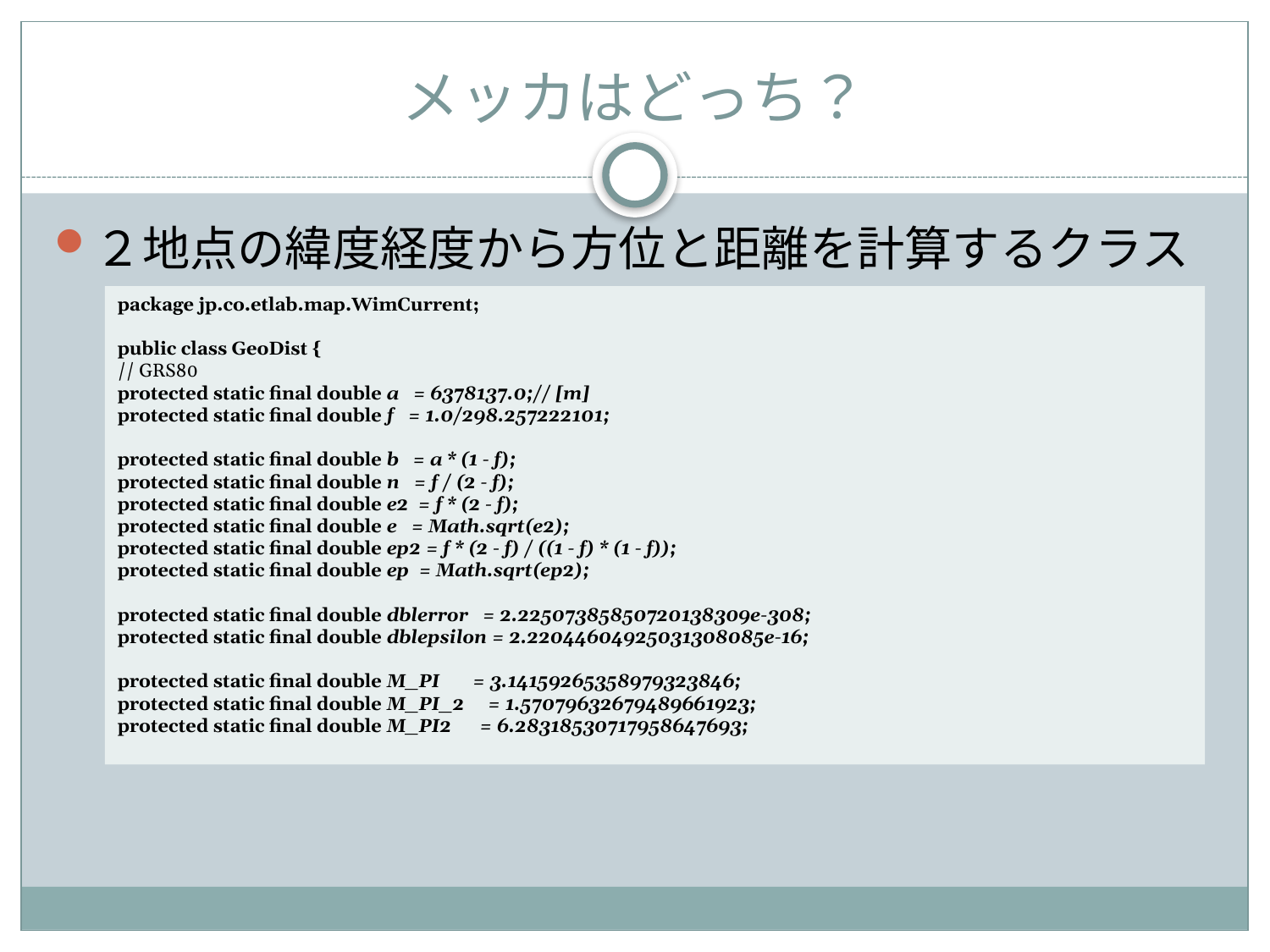

# メッカはどっち？
２地点の緯度経度から方位と距離を計算するクラス
package jp.co.etlab.map.WimCurrent;

public class GeoDist {
// GRS80
protected static final double a   = 6378137.0;// [m]
protected static final double f   = 1.0/298.257222101;

protected static final double b   = a * (1 - f);
protected static final double n   = f / (2 - f);
protected static final double e2  = f * (2 - f);
protected static final double e   = Math.sqrt(e2);
protected static final double ep2 = f * (2 - f) / ((1 - f) * (1 - f));
protected static final double ep  = Math.sqrt(ep2);

protected static final double dblerror   = 2.22507385850720138309e-308;
protected static final double dblepsilon = 2.22044604925031308085e-16;

protected static final double M_PI       = 3.14159265358979323846;
protected static final double M_PI_2     = 1.57079632679489661923;
protected static final double M_PI2      = 6.28318530717958647693;